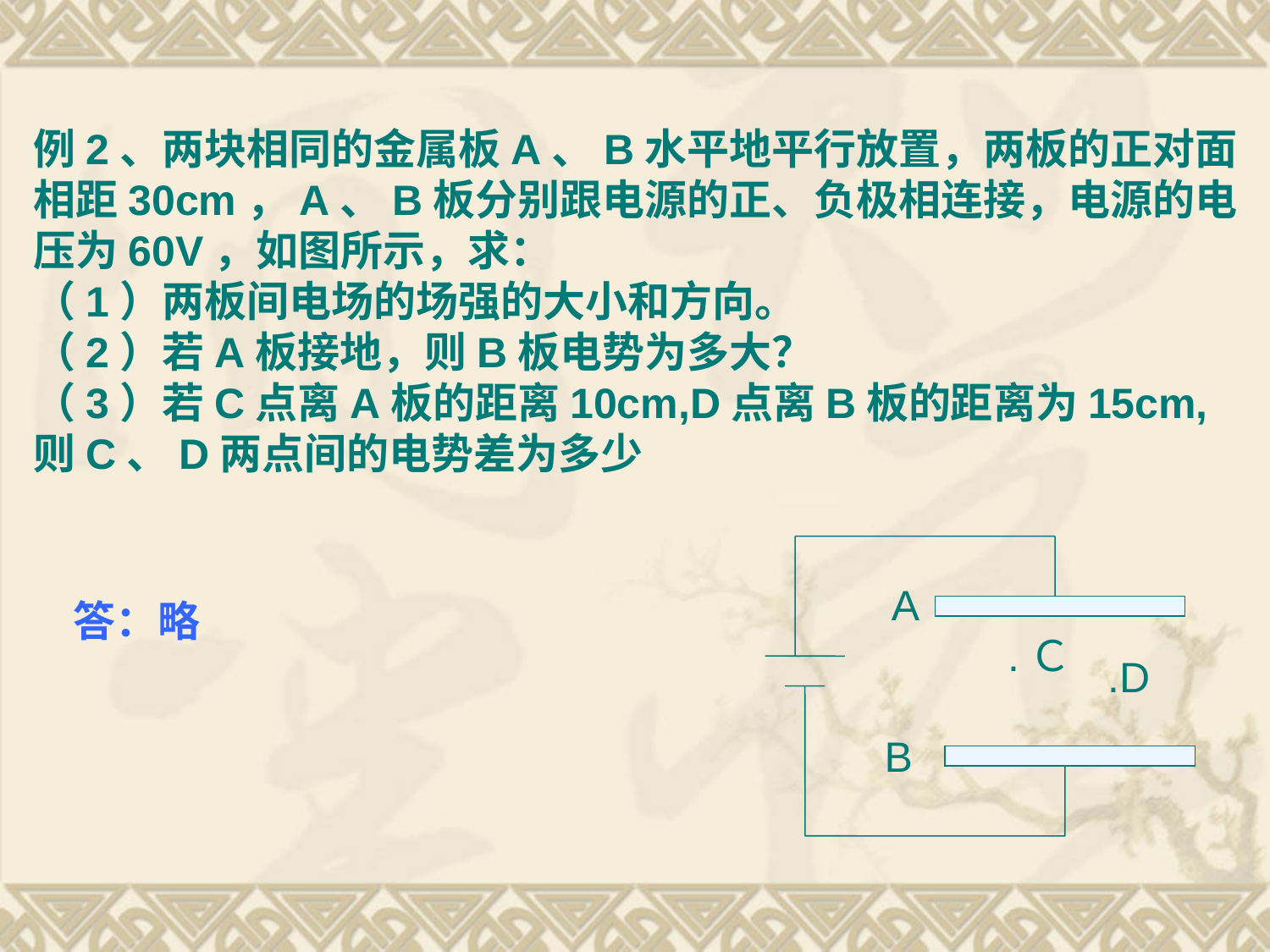

例2、两块相同的金属板A、B水平地平行放置，两板的正对面相距30cm，A、B板分别跟电源的正、负极相连接，电源的电压为60V，如图所示，求：
（1）两板间电场的场强的大小和方向。
（2）若A板接地，则B板电势为多大？
（3）若C点离A板的距离10cm,D点离B板的距离为15cm,则C、D两点间的电势差为多少

A

.Ｃ
.D

B

答：略